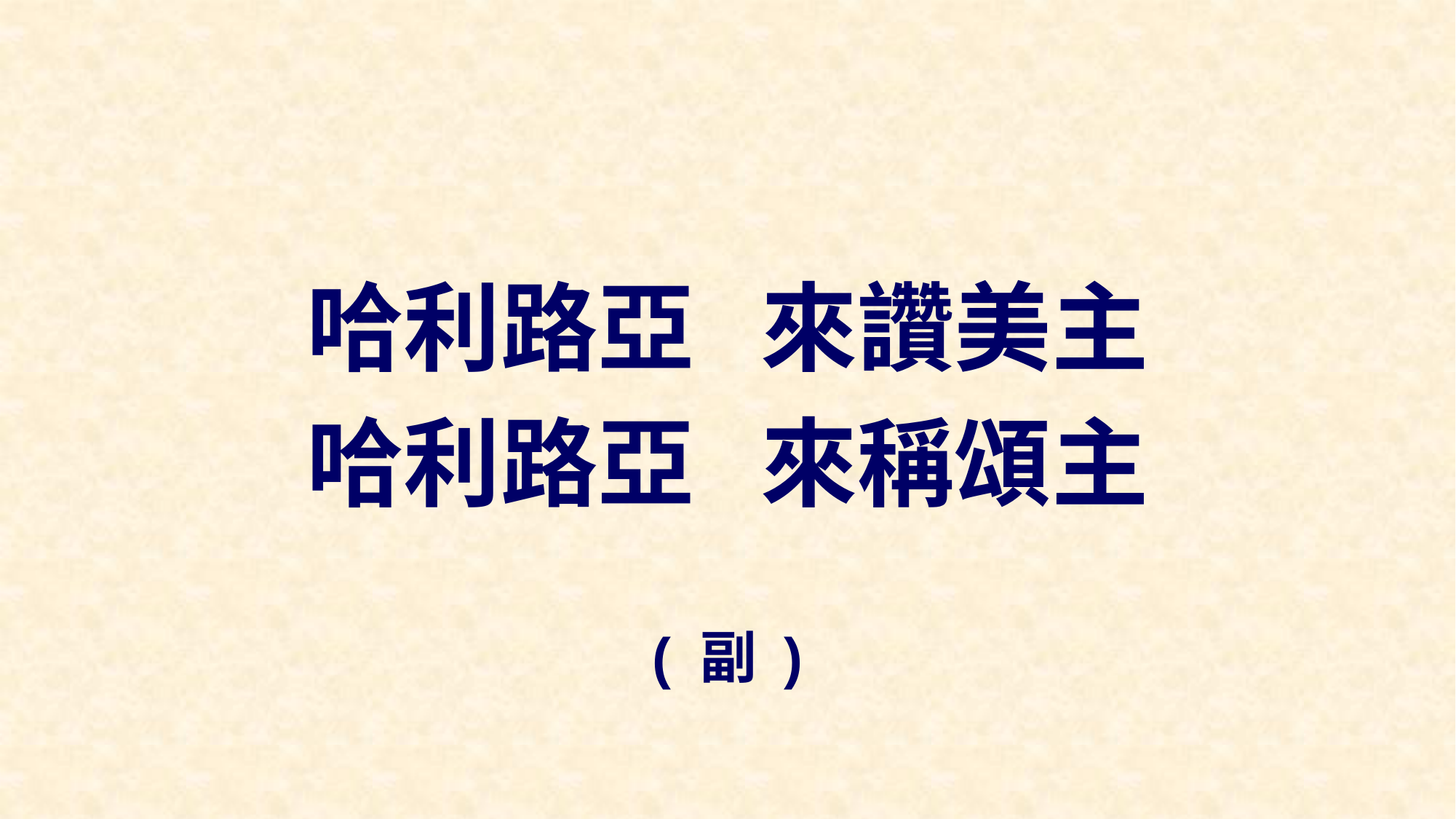

哈利路亞   來讚美主
哈利路亞   來稱頌主
( 副 )